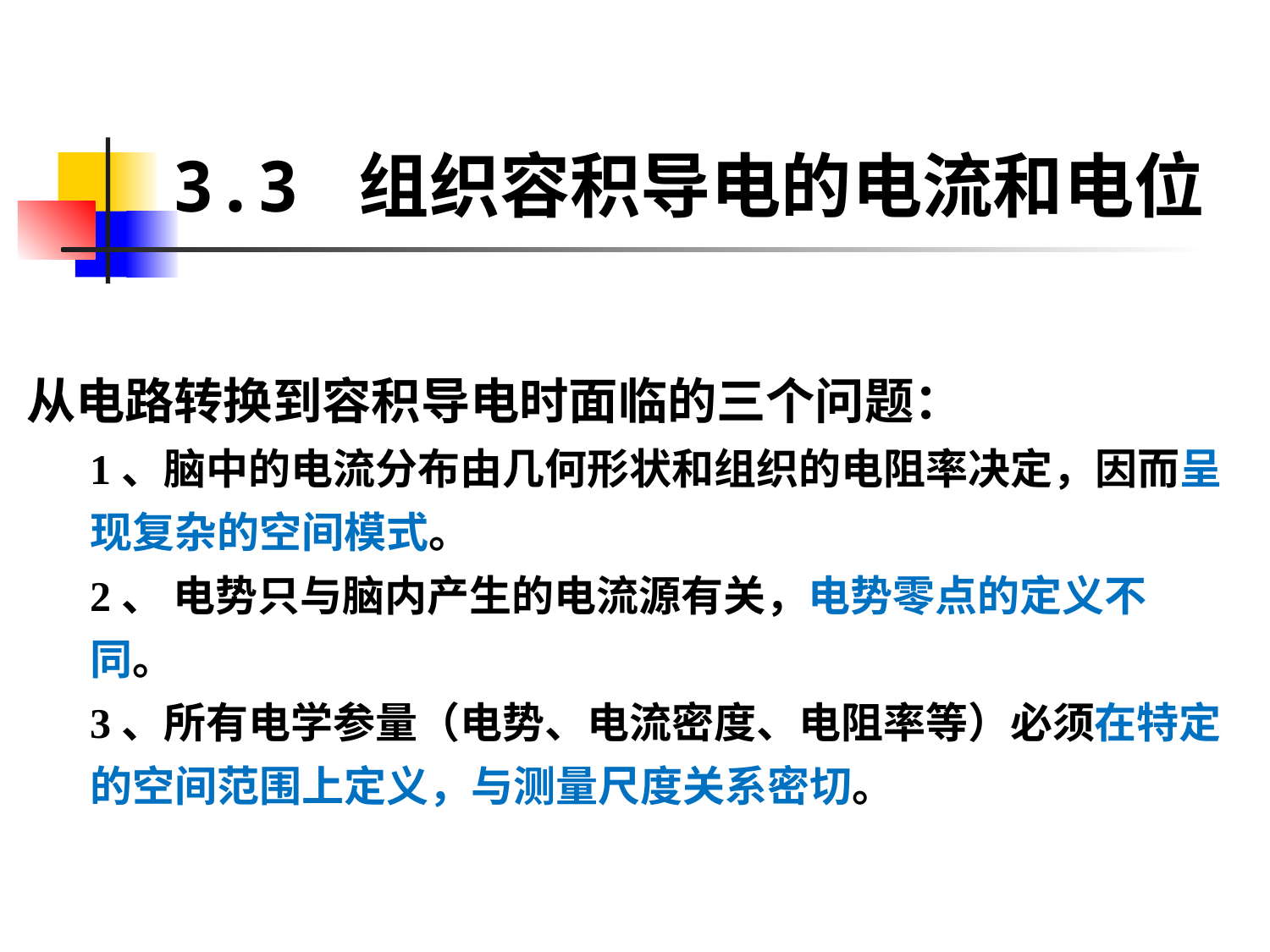

# 3.3 组织容积导电的电流和电位
从电路转换到容积导电时面临的三个问题：
1、脑中的电流分布由几何形状和组织的电阻率决定，因而呈现复杂的空间模式。
2、 电势只与脑内产生的电流源有关，电势零点的定义不同。
3、所有电学参量（电势、电流密度、电阻率等）必须在特定的空间范围上定义，与测量尺度关系密切。